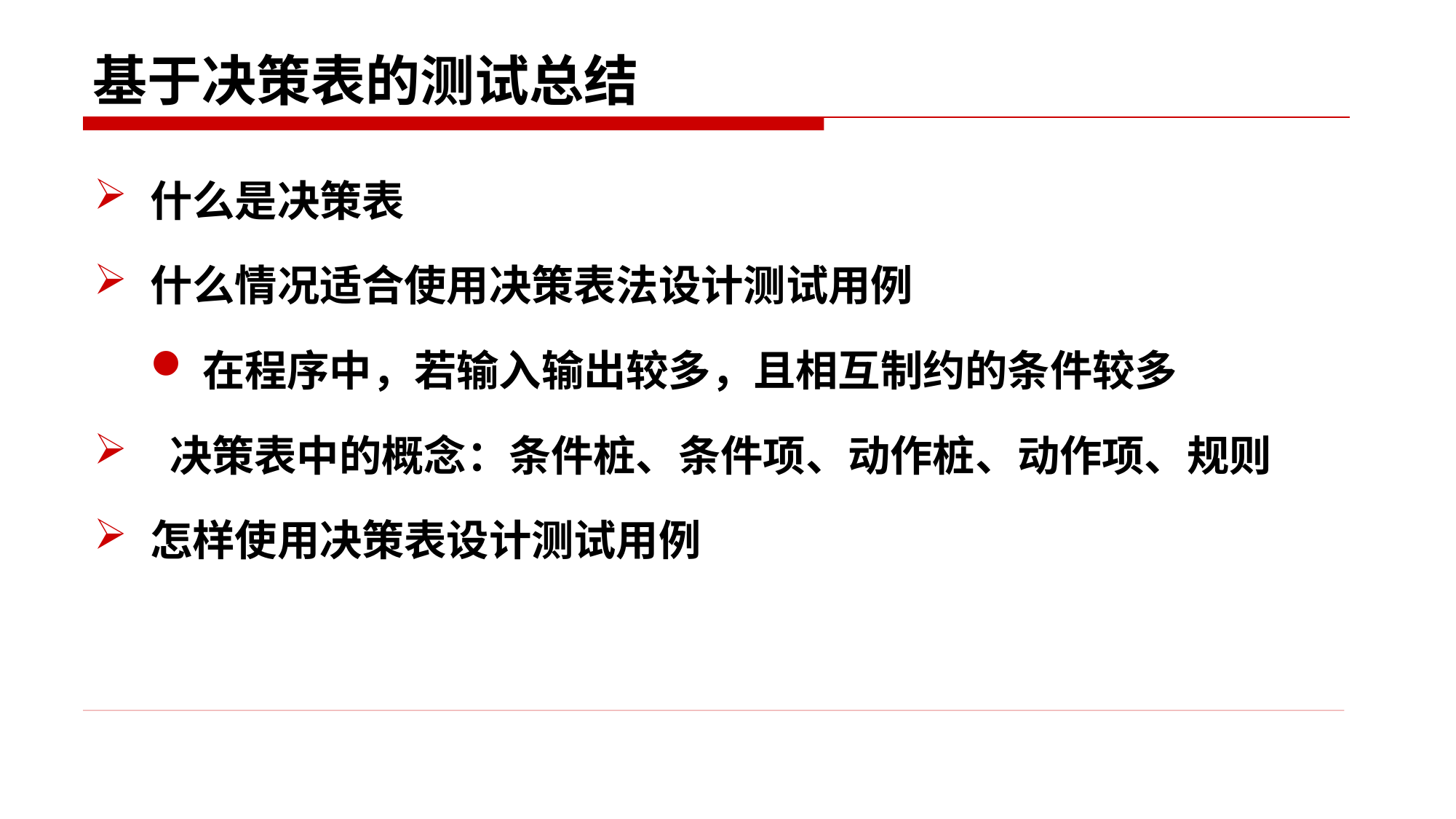

# 基于决策表的测试总结
什么是决策表
什么情况适合使用决策表法设计测试用例
在程序中，若输入输出较多，且相互制约的条件较多
 决策表中的概念：条件桩、条件项、动作桩、动作项、规则
怎样使用决策表设计测试用例